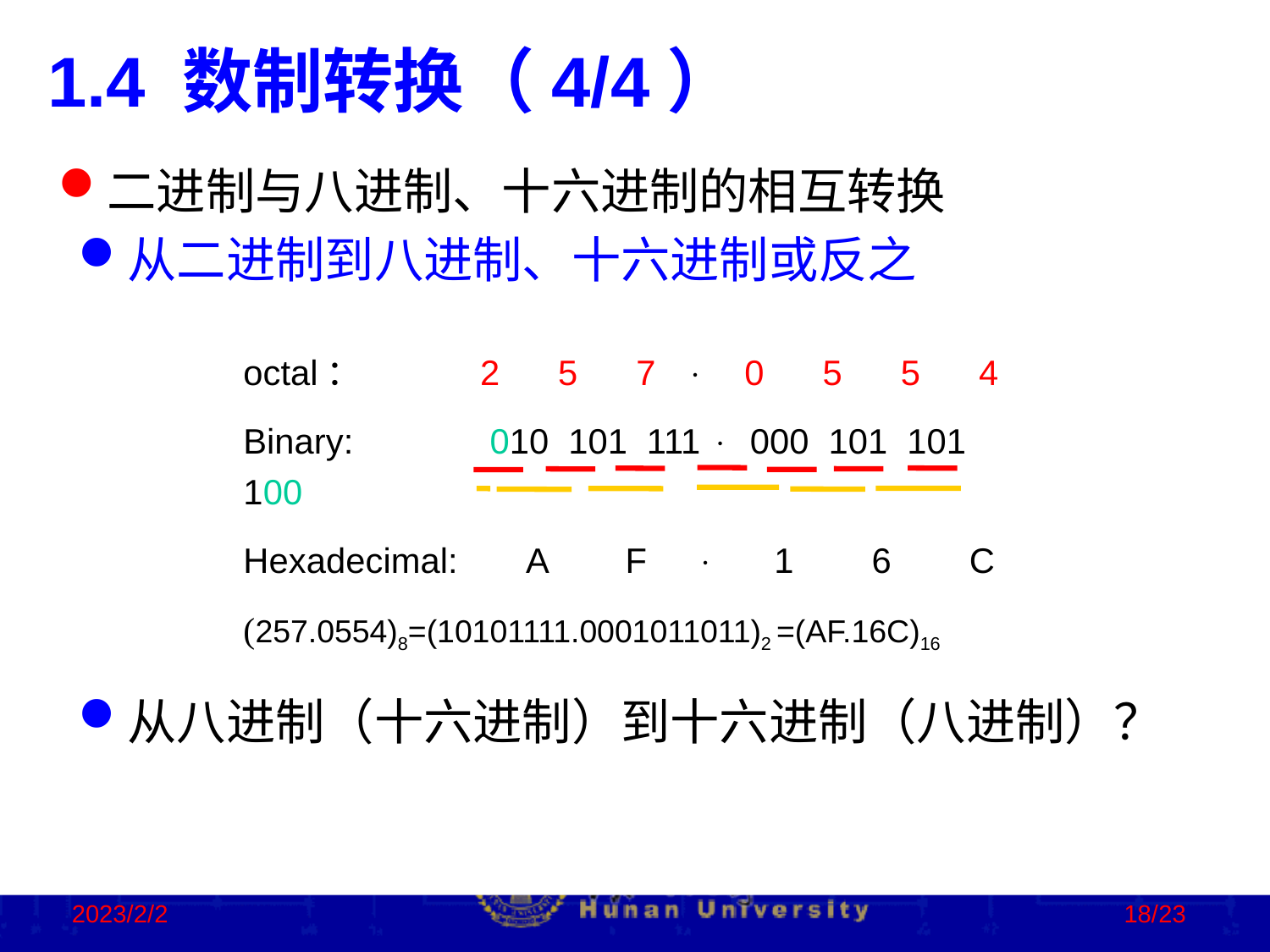

1.4 数制转换（4/4）
二进制与八进制、十六进制的相互转换
从二进制到八进制、十六进制或反之
octal：              2      5      7   ⋅    0      5      5      4
Binary:              010  101  111 ⋅  000  101  101  100
Hexadecimal:　  A        F     ⋅      1        6        C
(257.0554)8=(10101111.0001011011)2 =(AF.16C)16

从八进制（十六进制）到十六进制（八进制）？
2023/2/2
18/23